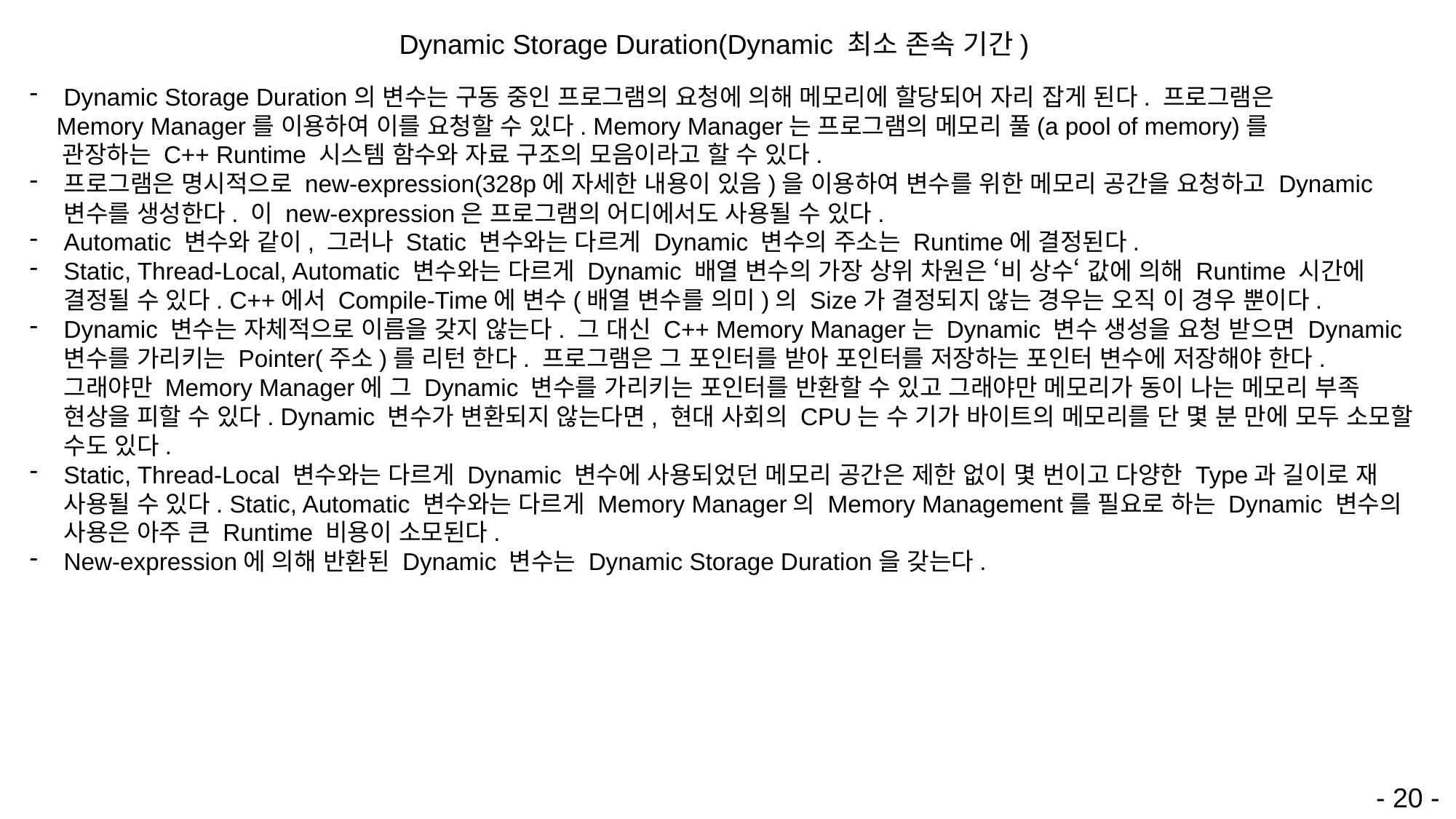

Dynamic Storage Duration(Dynamic 최소 존속 기간)
Dynamic Storage Duration의 변수는 구동 중인 프로그램의 요청에 의해 메모리에 할당되어 자리 잡게 된다. 프로그램은
    Memory Manager를 이용하여 이를 요청할 수 있다. Memory Manager는 프로그램의 메모리 풀(a pool of memory)를
    관장하는 C++ Runtime 시스템 함수와 자료 구조의 모음이라고 할 수 있다.
프로그램은 명시적으로 new-expression(328p에 자세한 내용이 있음)을 이용하여 변수를 위한 메모리 공간을 요청하고 Dynamic 변수를 생성한다. 이 new-expression은 프로그램의 어디에서도 사용될 수 있다.
Automatic 변수와 같이, 그러나 Static 변수와는 다르게 Dynamic 변수의 주소는 Runtime에 결정된다.
Static, Thread-Local, Automatic 변수와는 다르게 Dynamic 배열 변수의 가장 상위 차원은 ‘비 상수‘ 값에 의해 Runtime 시간에 결정될 수 있다. C++에서 Compile-Time에 변수(배열 변수를 의미)의 Size가 결정되지 않는 경우는 오직 이 경우 뿐이다.
Dynamic 변수는 자체적으로 이름을 갖지 않는다. 그 대신 C++ Memory Manager는 Dynamic 변수 생성을 요청 받으면 Dynamic 변수를 가리키는 Pointer(주소)를 리턴 한다. 프로그램은 그 포인터를 받아 포인터를 저장하는 포인터 변수에 저장해야 한다. 그래야만 Memory Manager에 그 Dynamic 변수를 가리키는 포인터를 반환할 수 있고 그래야만 메모리가 동이 나는 메모리 부족 현상을 피할 수 있다. Dynamic 변수가 변환되지 않는다면, 현대 사회의 CPU는 수 기가 바이트의 메모리를 단 몇 분 만에 모두 소모할 수도 있다.
Static, Thread-Local 변수와는 다르게 Dynamic 변수에 사용되었던 메모리 공간은 제한 없이 몇 번이고 다양한 Type과 길이로 재 사용될 수 있다. Static, Automatic 변수와는 다르게 Memory Manager의 Memory Management를 필요로 하는 Dynamic 변수의 사용은 아주 큰 Runtime 비용이 소모된다.
New-expression에 의해 반환된 Dynamic 변수는 Dynamic Storage Duration을 갖는다.
- 20 -